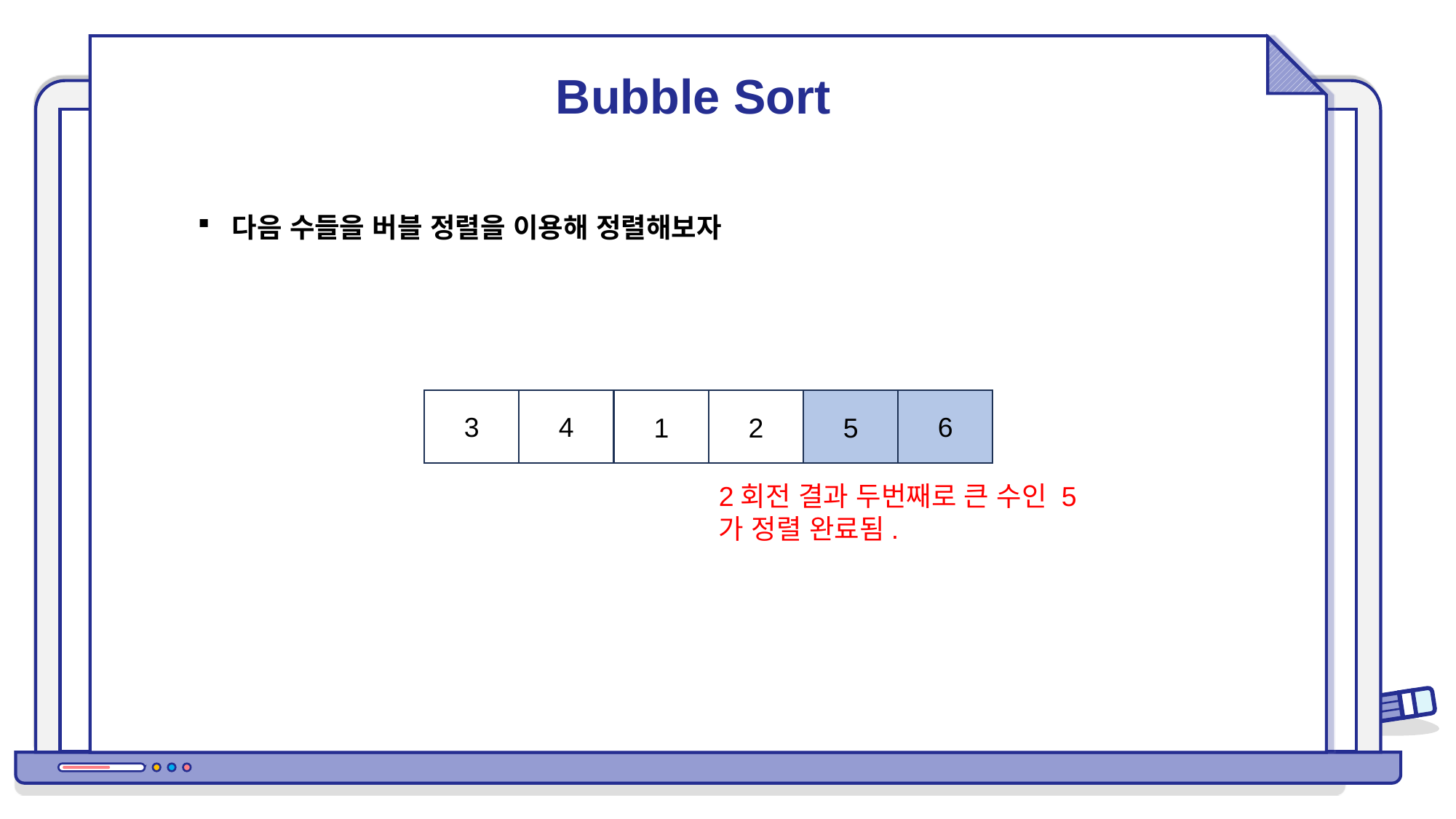

Bubble Sort

다음 수들을 버블 정렬을 이용해 정렬해보자
3
4
6
5
1
2
2회전 결과 두번째로 큰 수인 5가 정렬 완료됨.